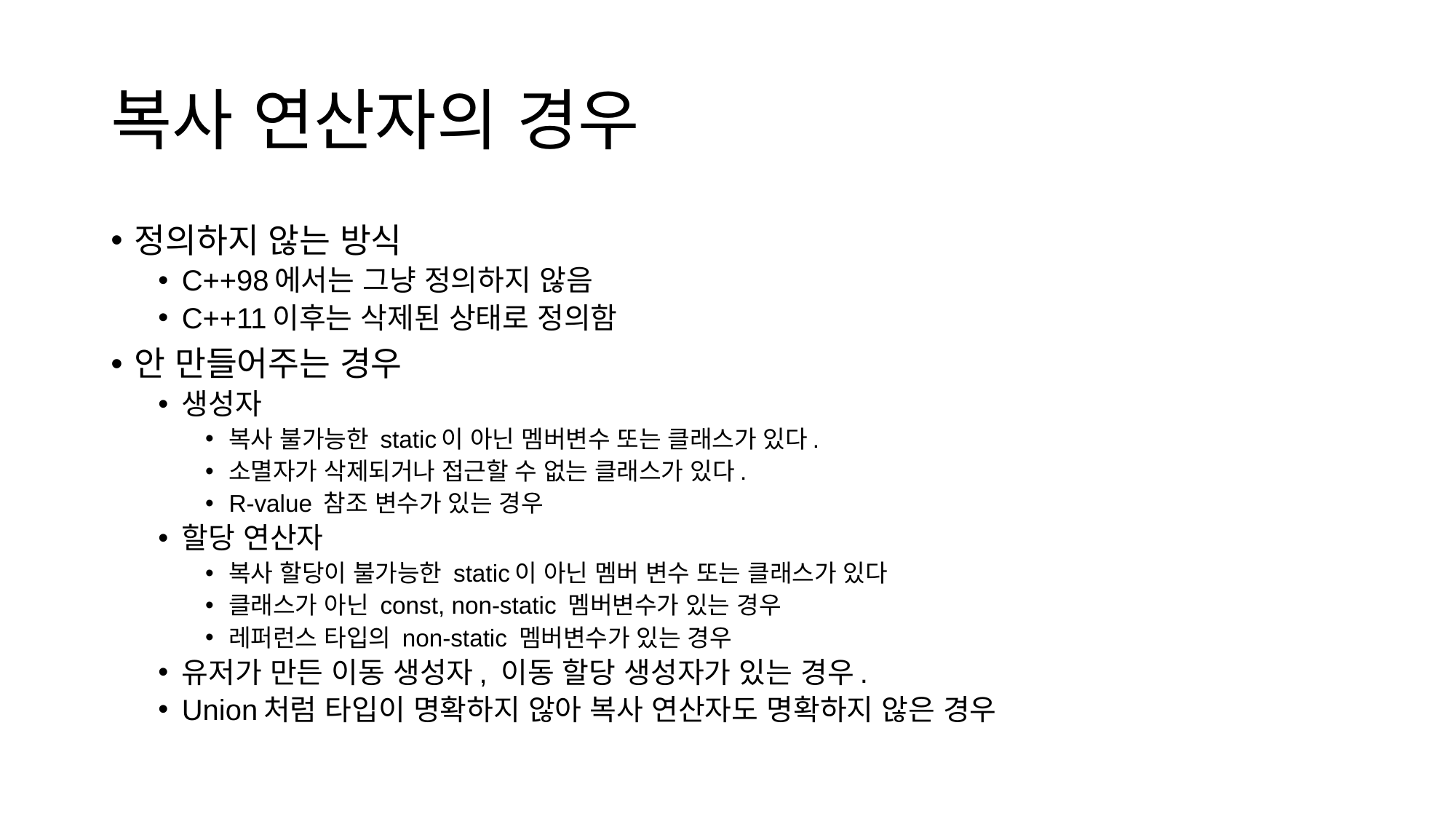

# 복사 연산자의 경우
정의하지 않는 방식
C++98에서는 그냥 정의하지 않음
C++11이후는 삭제된 상태로 정의함
안 만들어주는 경우
생성자
복사 불가능한 static이 아닌 멤버변수 또는 클래스가 있다.
소멸자가 삭제되거나 접근할 수 없는 클래스가 있다.
R-value 참조 변수가 있는 경우
할당 연산자
복사 할당이 불가능한 static이 아닌 멤버 변수 또는 클래스가 있다
클래스가 아닌 const, non-static 멤버변수가 있는 경우
레퍼런스 타입의 non-static 멤버변수가 있는 경우
유저가 만든 이동 생성자, 이동 할당 생성자가 있는 경우.
Union처럼 타입이 명확하지 않아 복사 연산자도 명확하지 않은 경우